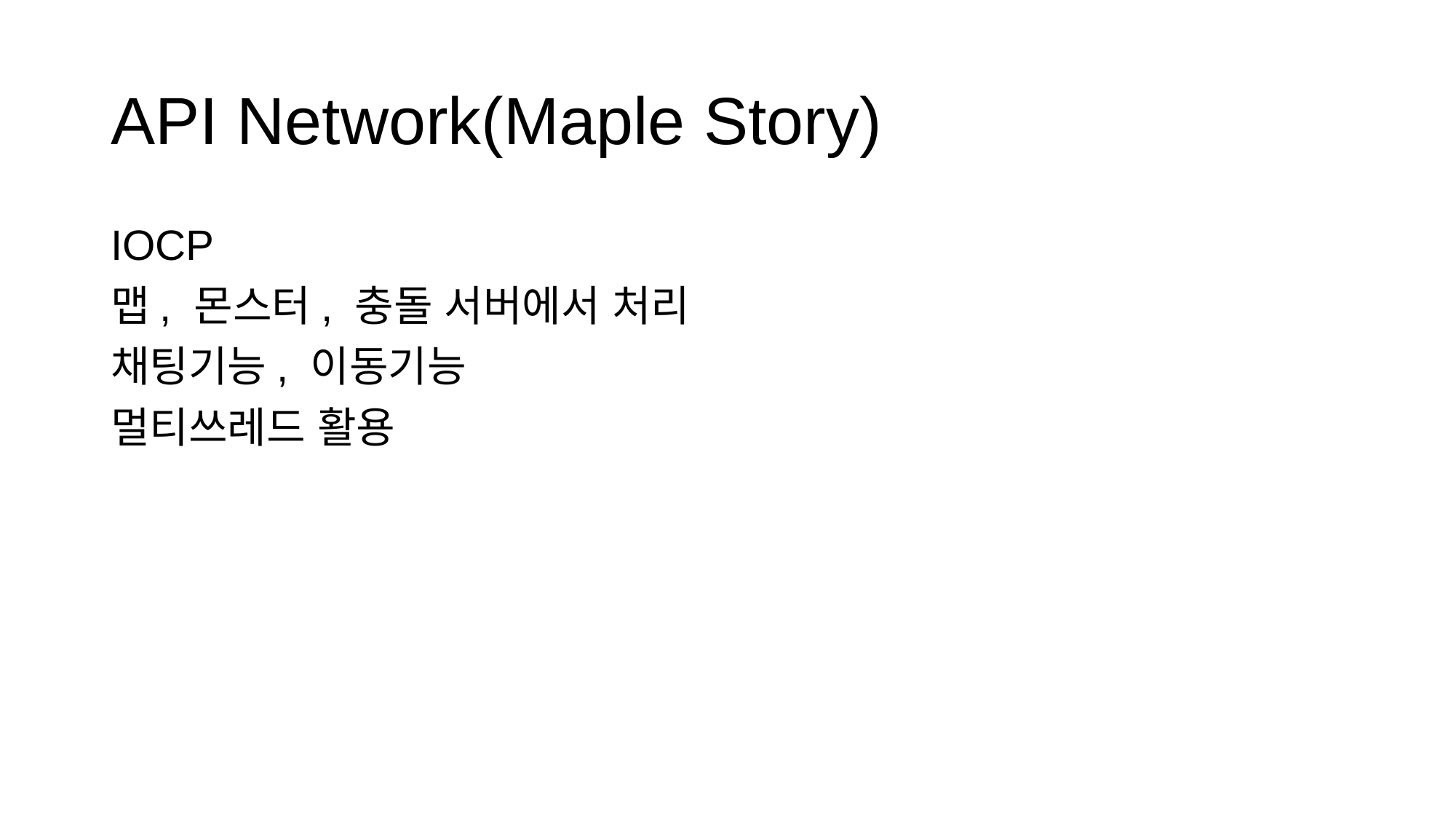

# API Network(Maple Story)
IOCP
맵, 몬스터, 충돌 서버에서 처리
채팅기능, 이동기능
멀티쓰레드 활용